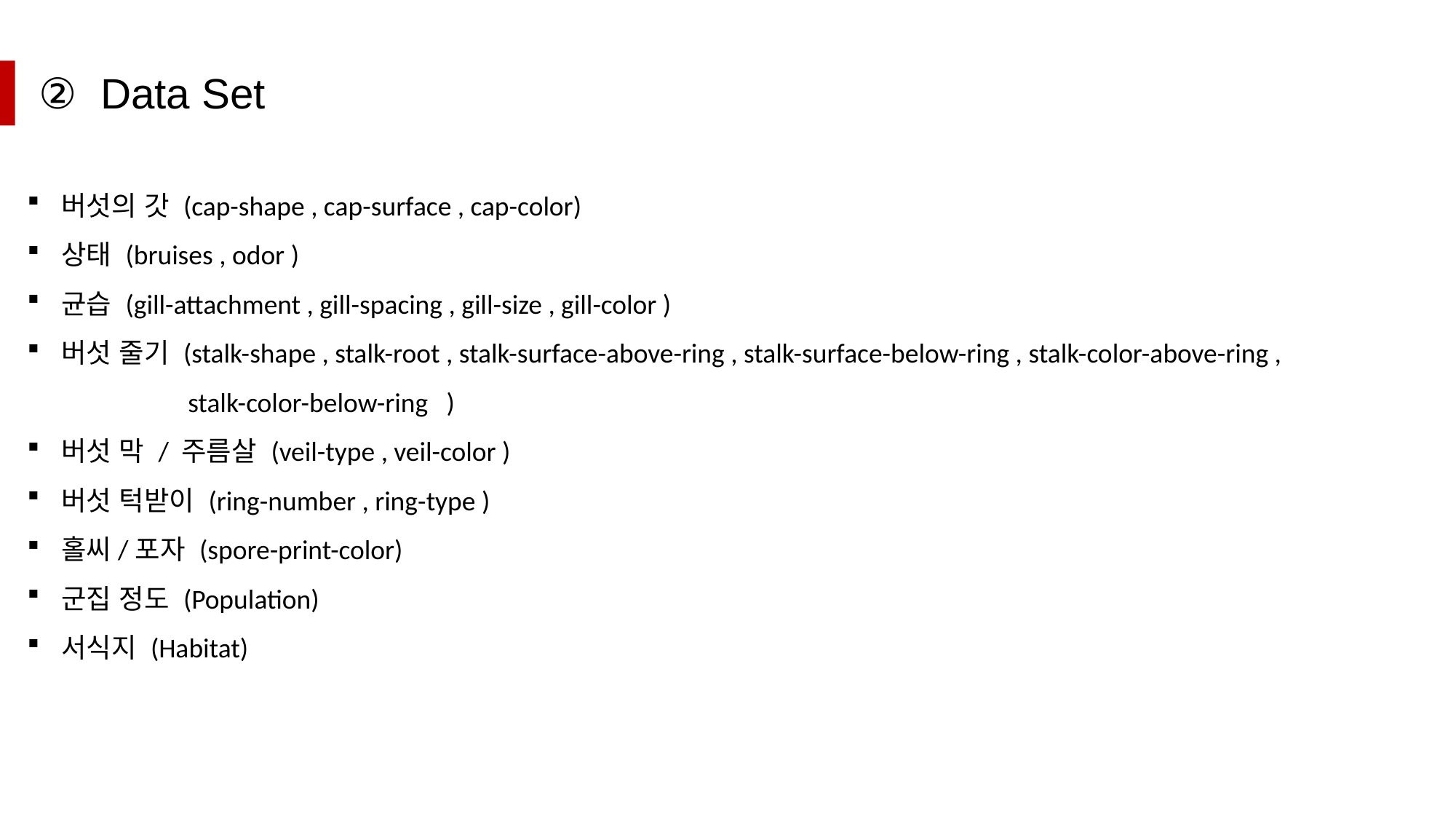

#1

Data Set
버섯의 갓 (cap-shape , cap-surface , cap-color)
상태 (bruises , odor )
균습 (gill-attachment , gill-spacing , gill-size , gill-color )
버섯 줄기 (stalk-shape , stalk-root , stalk-surface-above-ring , stalk-surface-below-ring , stalk-color-above-ring ,
                          stalk-color-below-ring   )
버섯 막 / 주름살 (veil-type , veil-color )
버섯 턱받이 (ring-number , ring-type )
홀씨/포자 (spore-print-color)
군집 정도 (Population)
서식지 (Habitat)